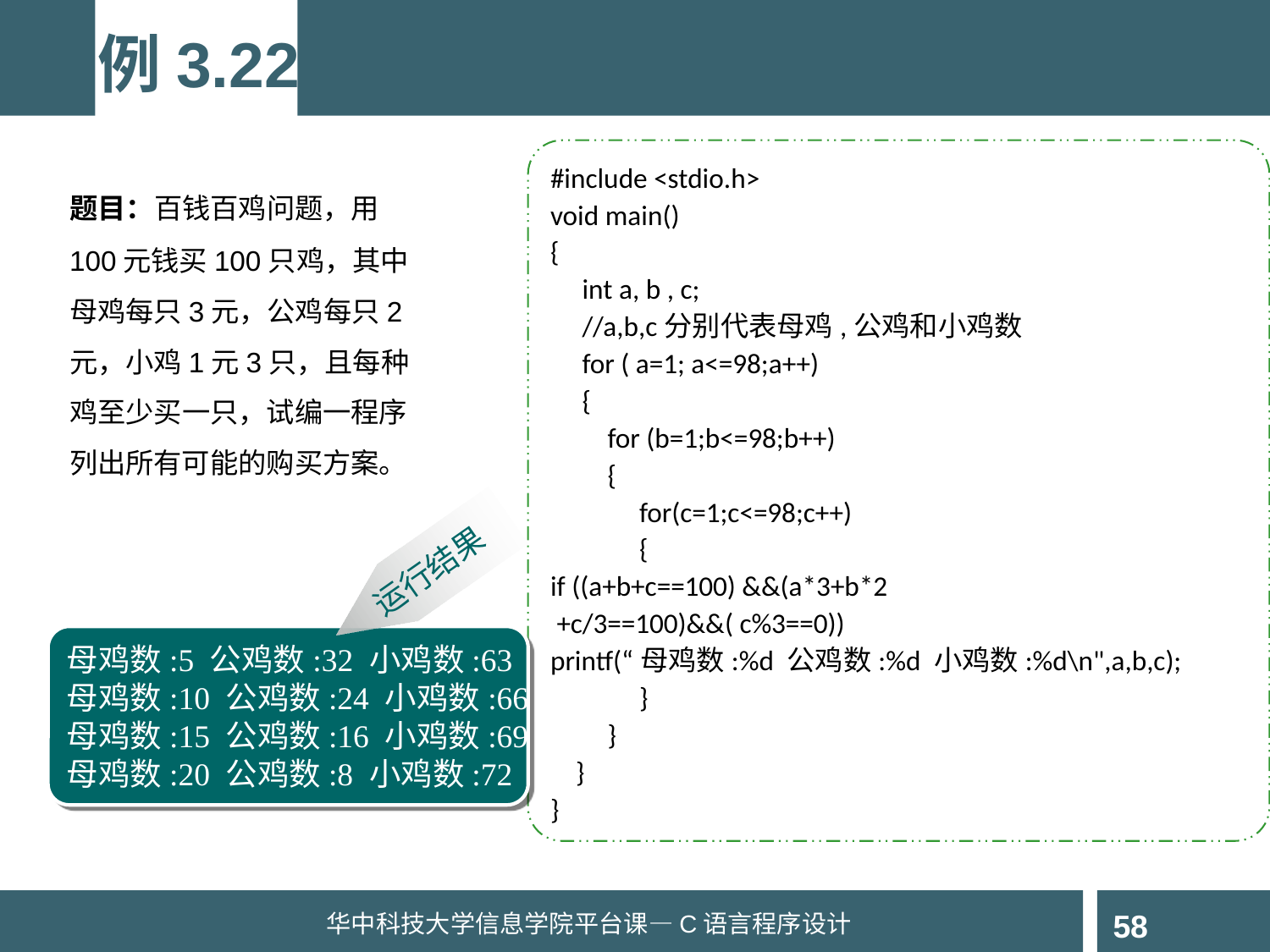

例3.22

#include <stdio.h>
void main()
{
     int a, b , c;
     //a,b,c分别代表母鸡,公鸡和小鸡数
     for ( a=1; a<=98;a++)
     {
         for (b=1;b<=98;b++)
         {
              for(c=1;c<=98;c++)
              {
if ((a+b+c==100) &&(a*3+b*2
 +c/3==100)&&( c%3==0))
printf(“母鸡数:%d 公鸡数:%d 小鸡数:%d\n",a,b,c);
              }
         }
    }
}
   题目：百钱百鸡问题，用100元钱买100只鸡，其中母鸡每只3元，公鸡每只2元，小鸡1元3只，且每种鸡至少买一只，试编一程序列出所有可能的购买方案。

运行结果
母鸡数:5 公鸡数:32 小鸡数:63
母鸡数:10 公鸡数:24 小鸡数:66
母鸡数:15 公鸡数:16 小鸡数:69
母鸡数:20 公鸡数:8 小鸡数:72